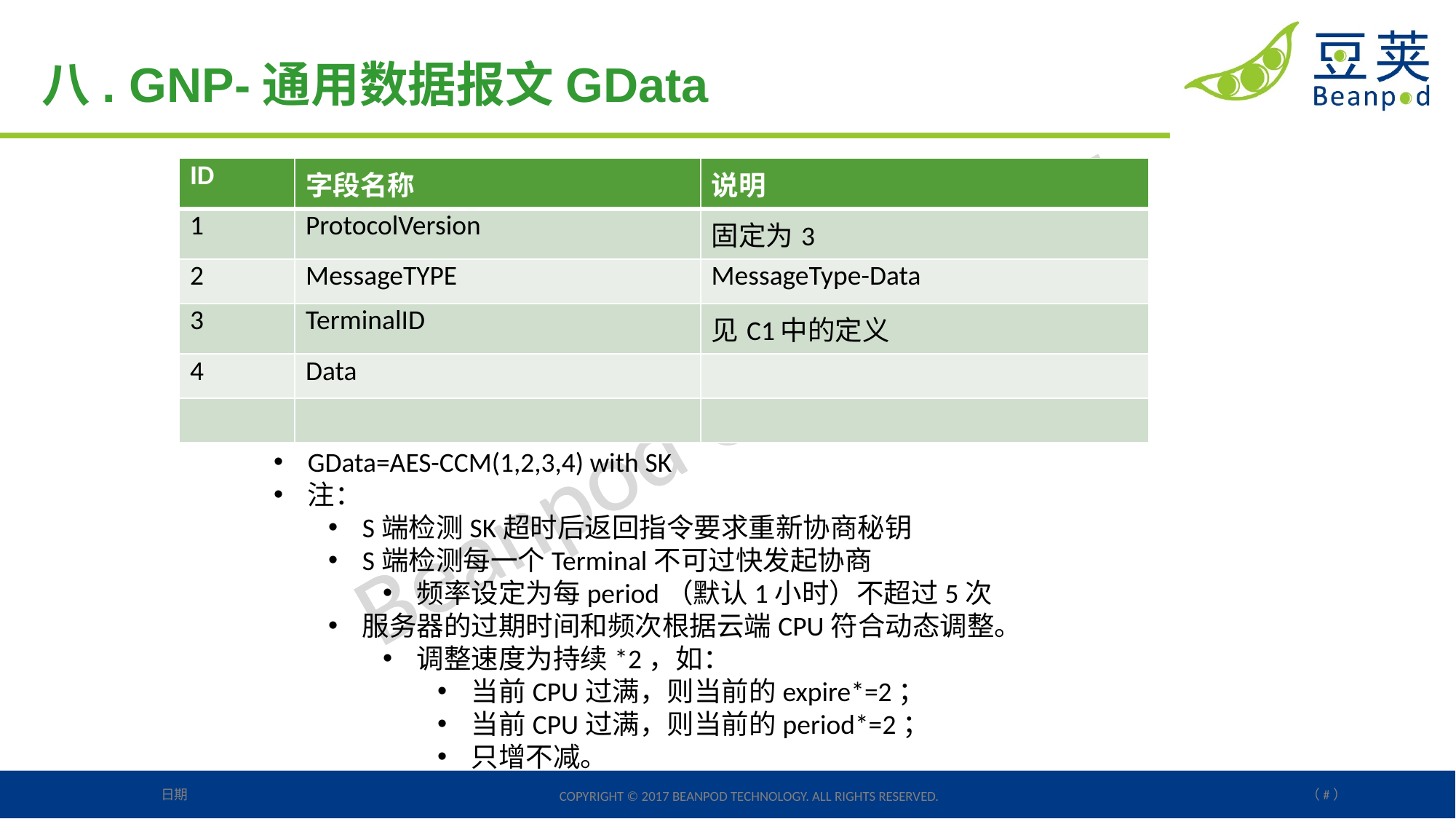

八. GNP-通用数据报文GData
| ID | 字段名称 | 说明 |
| --- | --- | --- |
| 1 | ProtocolVersion | 固定为3 |
| 2 | MessageTYPE | MessageType-Data |
| 3 | TerminalID | 见C1中的定义 |
| 4 | Data |  |
|  |  |  |
GData=AES-CCM(1,2,3,4) with SK
注：
S端检测SK超时后返回指令要求重新协商秘钥
S端检测每一个Terminal不可过快发起协商
频率设定为每period（默认1小时）不超过5次
服务器的过期时间和频次根据云端CPU符合动态调整。
调整速度为持续*2，如：
当前CPU过满，则当前的expire*=2；
当前CPU过满，则当前的period*=2；
只增不减。